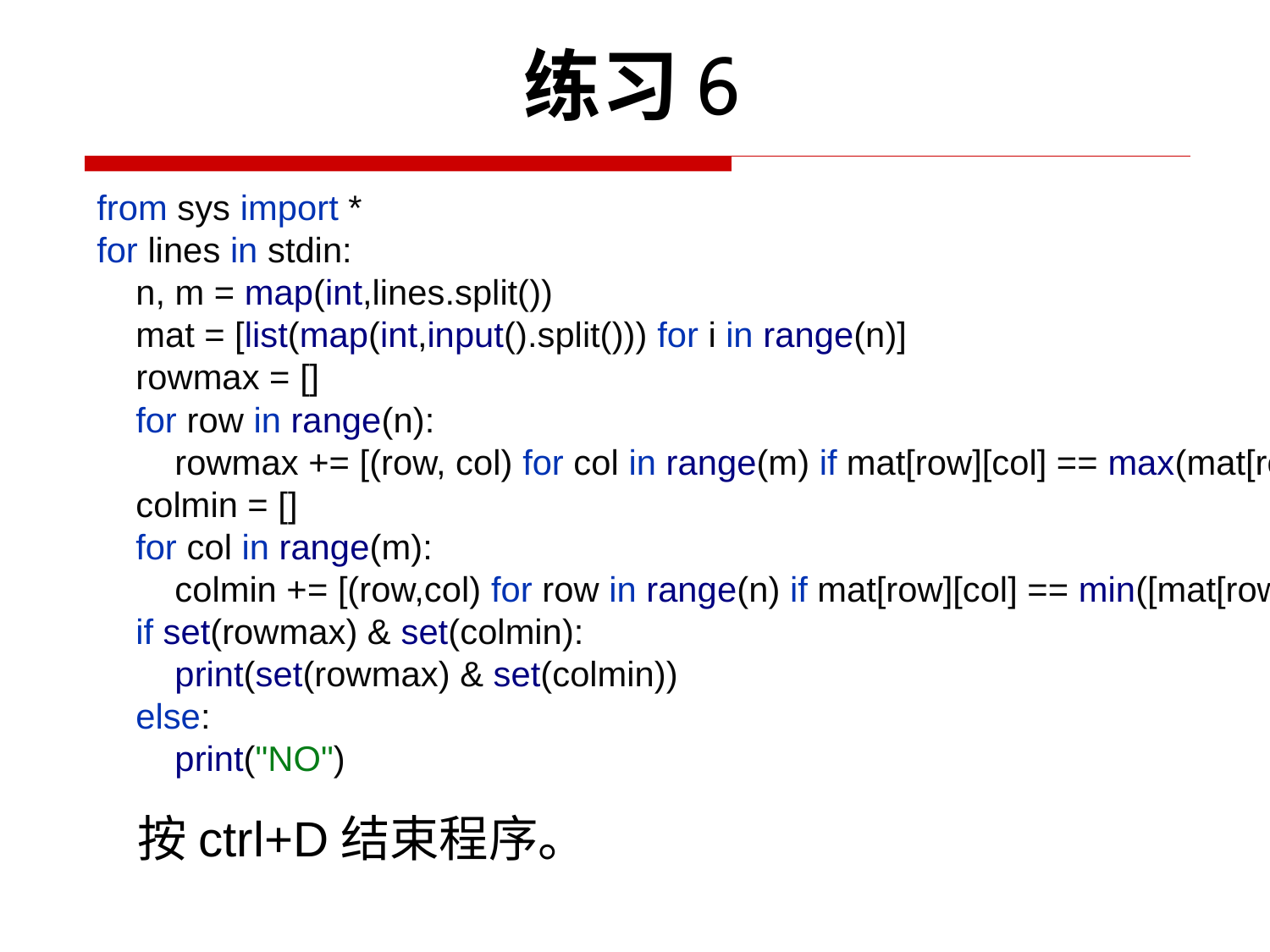

练习6
from sys import *
for lines in stdin:
    n, m = map(int,lines.split())
    mat = [list(map(int,input().split())) for i in range(n)]
    rowmax = []
    for row in range(n):
        rowmax += [(row, col) for col in range(m) if mat[row][col] == max(mat[row])]
    colmin = []
    for col in range(m):
        colmin += [(row,col) for row in range(n) if mat[row][col] == min([mat[row][col] for row in range(n)])]
    if set(rowmax) & set(colmin):
        print(set(rowmax) & set(colmin))
    else:
        print("NO")
按ctrl+D结束程序。
60